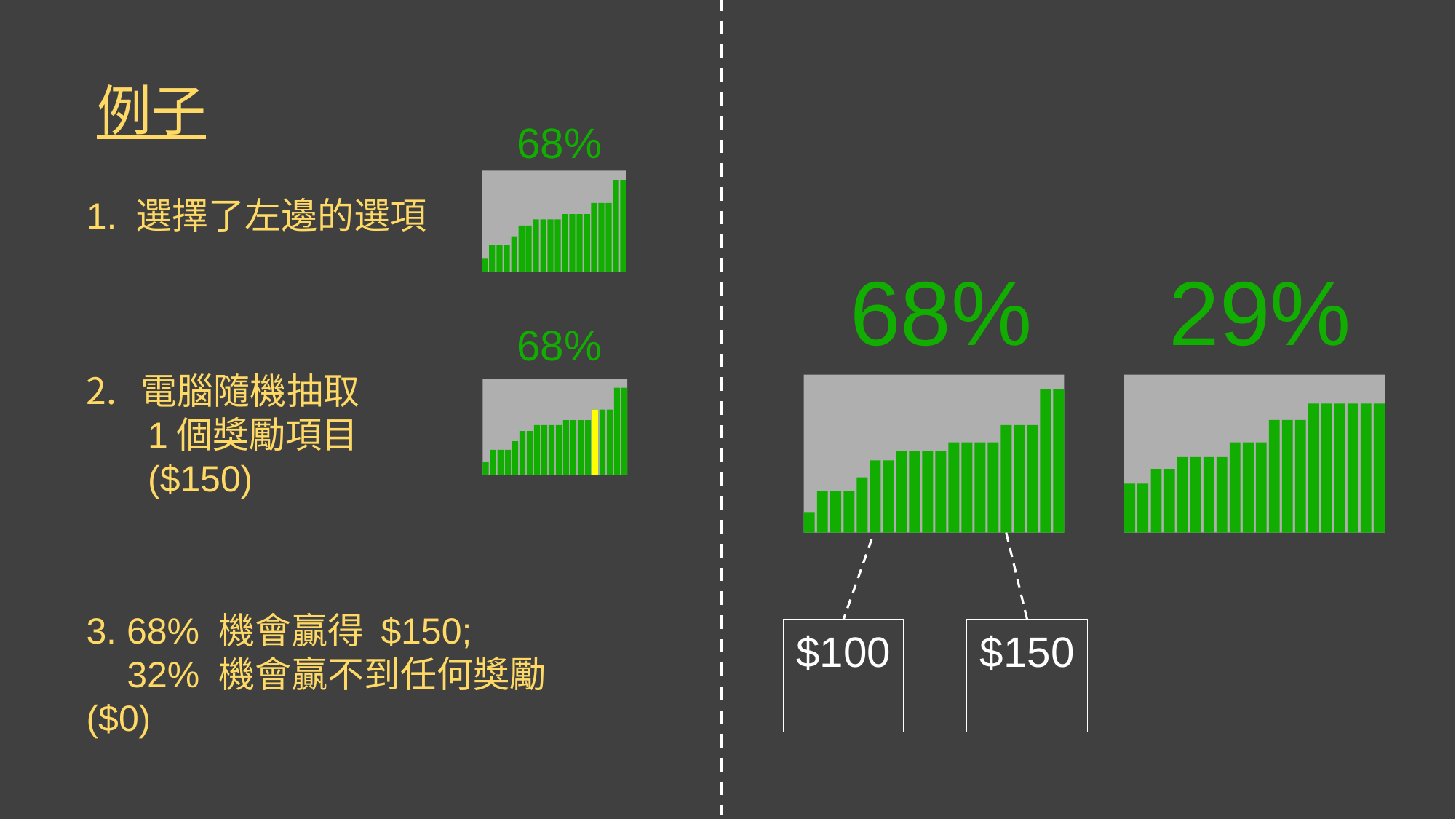

例子
68%

1. 選擇了左邊的選項
68%
29%
68%
電腦隨機抽取
      1個獎勵項目
      ($150)

$150
$100
3. 68% 機會贏得 $150;
    32% 機會贏不到任何獎勵 ($0)